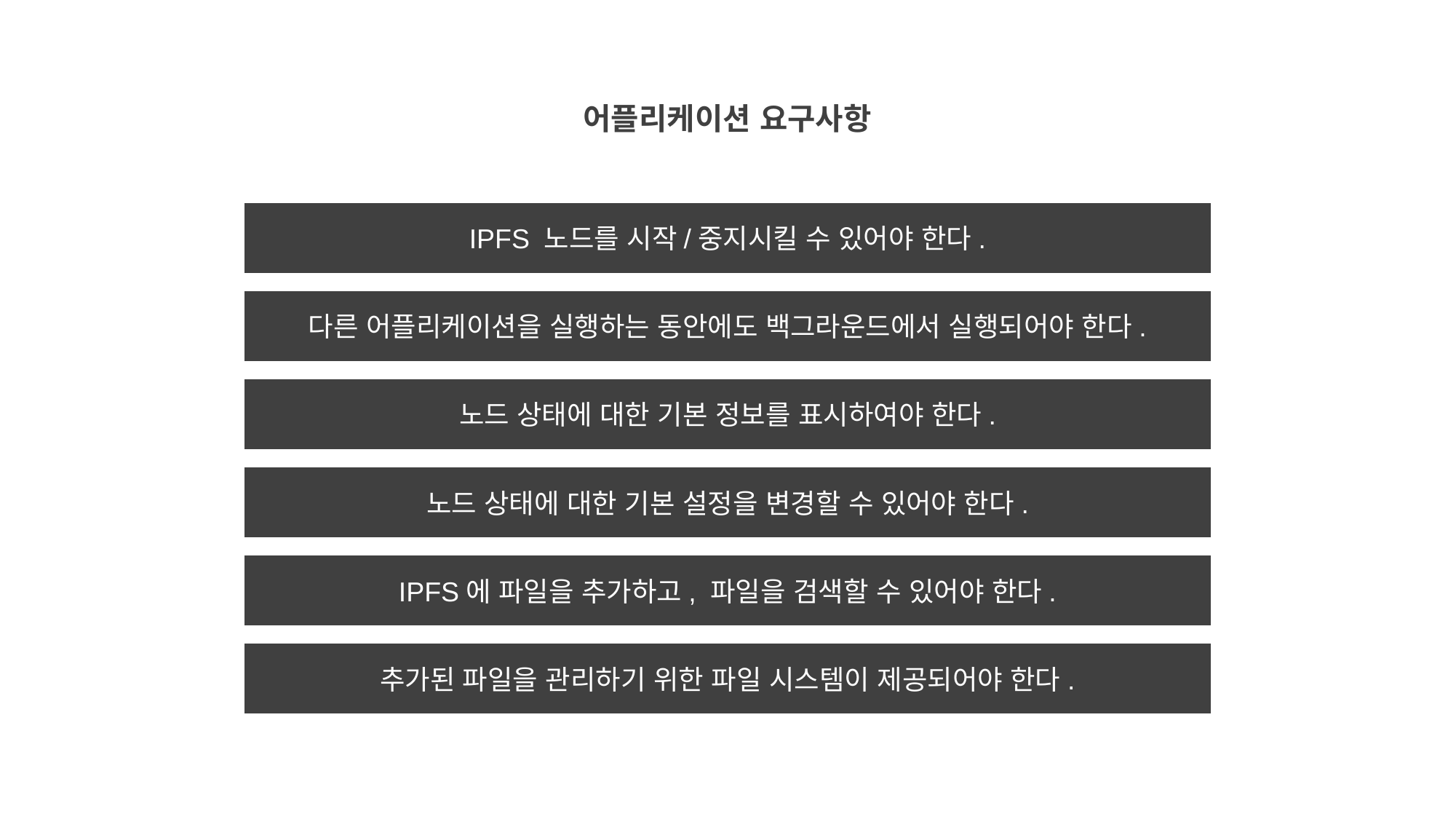

어플리케이션 요구사항
IPFS 노드를 시작/중지시킬 수 있어야 한다.
다른 어플리케이션을 실행하는 동안에도 백그라운드에서 실행되어야 한다.
노드 상태에 대한 기본 정보를 표시하여야 한다.
노드 상태에 대한 기본 설정을 변경할 수 있어야 한다.
IPFS에 파일을 추가하고, 파일을 검색할 수 있어야 한다.
추가된 파일을 관리하기 위한 파일 시스템이 제공되어야 한다.